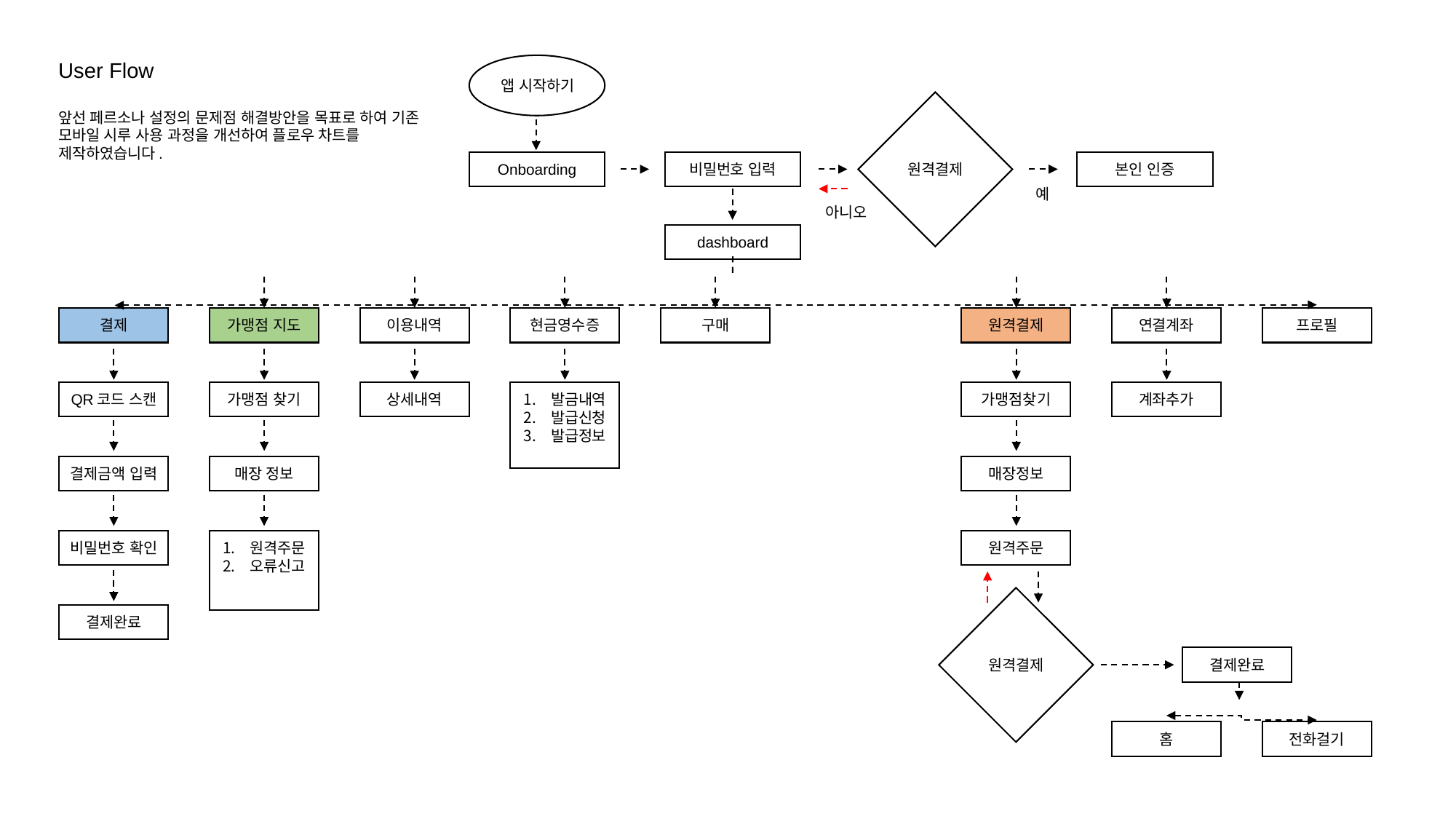

User Flow

앞선 페르소나 설정의 문제점 해결방안을 목표로 하여 기존 모바일 시루 사용 과정을 개선하여 플로우 차트를 제작하였습니다.

앱 시작하기

원격결제

Onboarding

비밀번호 입력

본인 인증
예
아니오

dashboard

결제

가맹점 지도

이용내역

현금영수증

구매

원격결제

연결계좌

프로필

QR코드 스캔

가맹점 찾기

상세내역

발금내역
발급신청
발급정보

가맹점찾기

계좌추가

결제금액 입력

매장 정보

매장정보

비밀번호 확인

원격주문
오류신고

원격주문

결제완료

원격결제

결제완료

홈

전화걸기